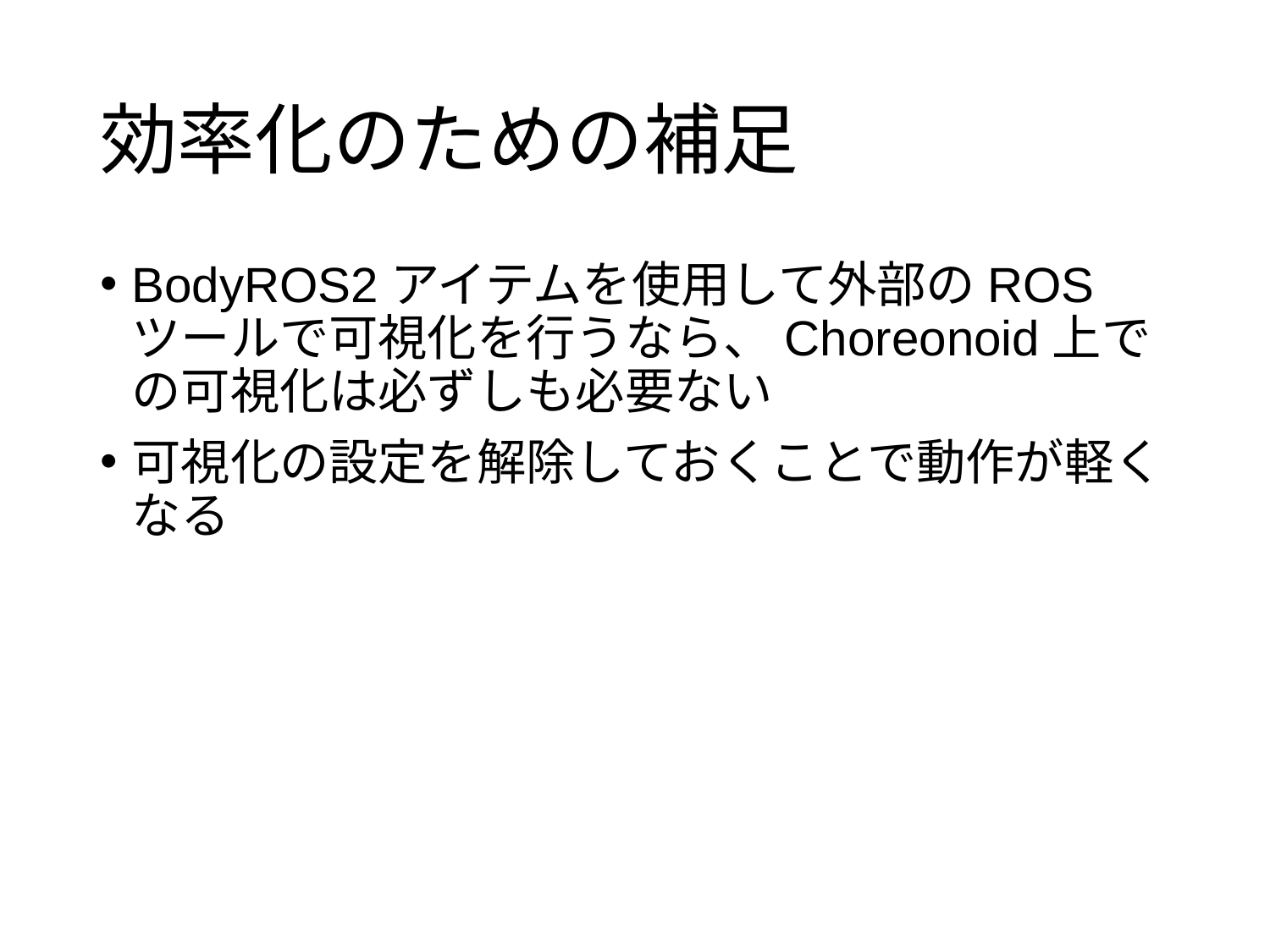

# 効率化のための補足
BodyROS2アイテムを使用して外部のROSツールで可視化を行うなら、Choreonoid上での可視化は必ずしも必要ない
可視化の設定を解除しておくことで動作が軽くなる